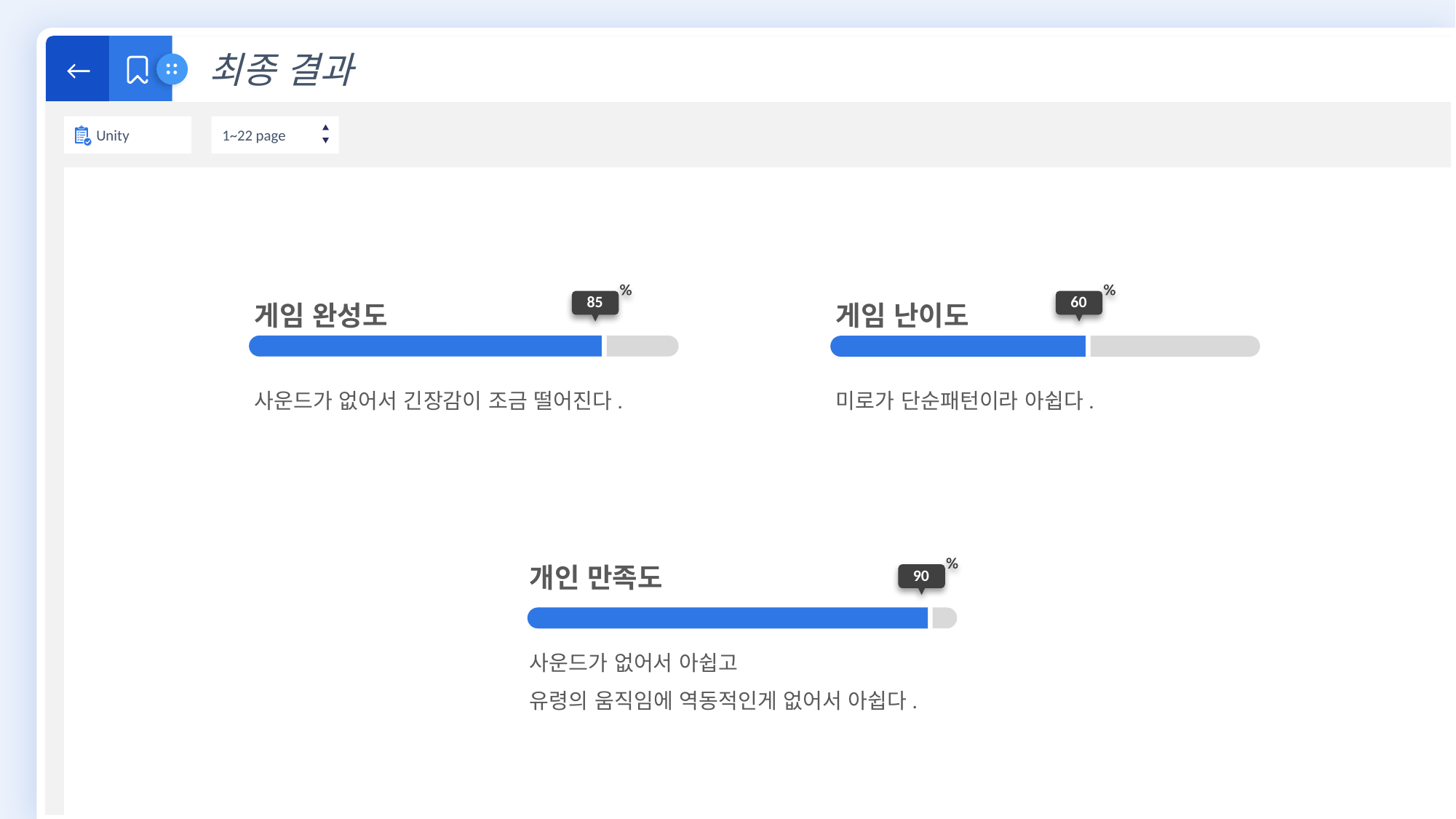

←

최종 결과
Unity
1~22 page

게임 완성도

사운드가 없어서 긴장감이 조금 떨어진다.
게임 난이도

미로가 단순패턴이라 아쉽다.
85
60

개인 만족도

사운드가 없어서 아쉽고
유령의 움직임에 역동적인게 없어서 아쉽다.
90